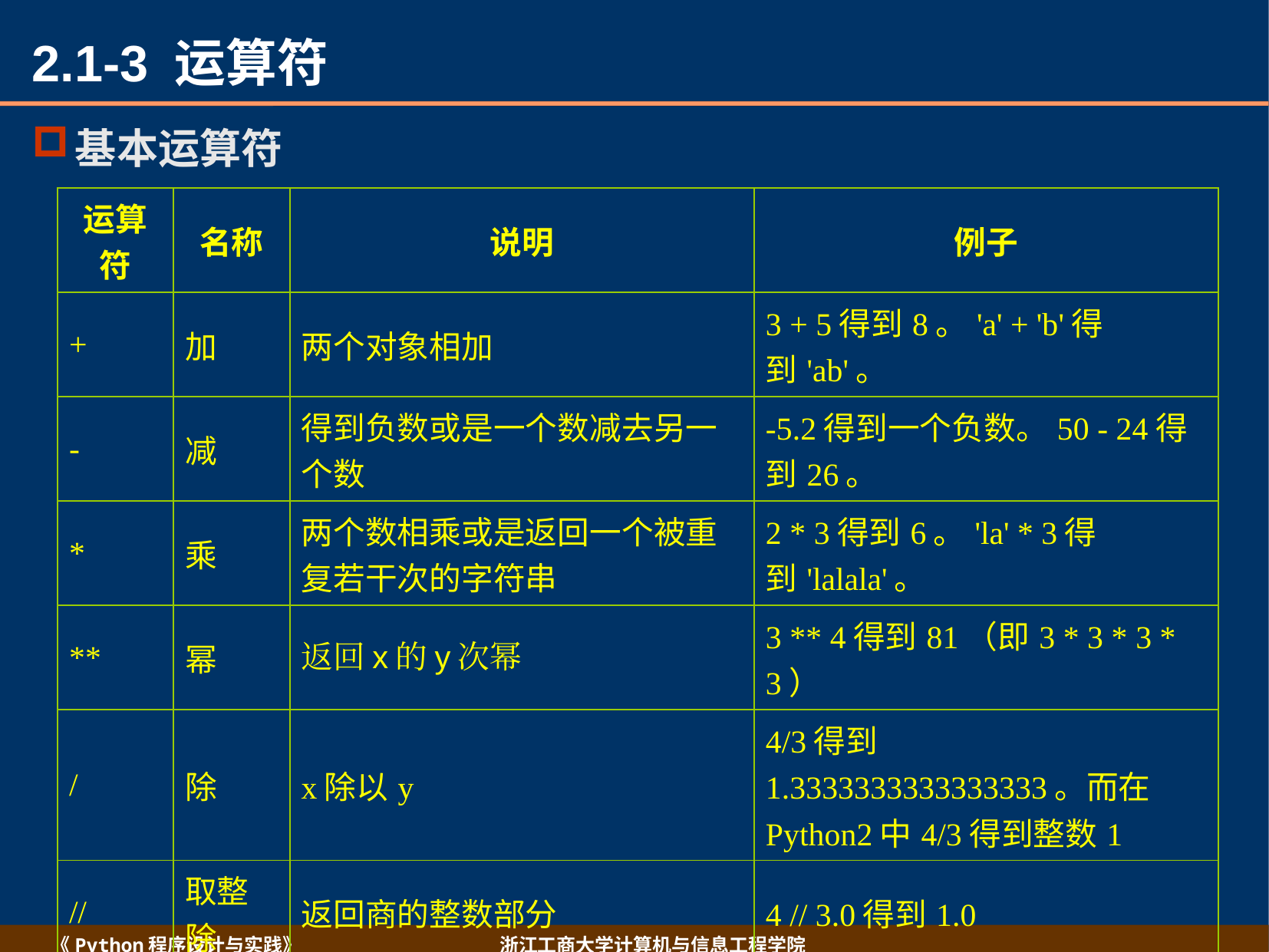

# 2.1-3 运算符
基本运算符
| 运算符 | 名称 | 说明 | 例子 |
| --- | --- | --- | --- |
| + | 加 | 两个对象相加 | 3 + 5得到8。'a' + 'b'得到'ab'。 |
| - | 减 | 得到负数或是一个数减去另一个数 | -5.2得到一个负数。50 - 24得到26。 |
| \* | 乘 | 两个数相乘或是返回一个被重复若干次的字符串 | 2 \* 3得到6。'la' \* 3得到'lalala'。 |
| \*\* | 幂 | 返回x的y次幂 | 3 \*\* 4得到81（即3 \* 3 \* 3 \* 3） |
| / | 除 | x除以y | 4/3得到1.3333333333333333。而在Python2中4/3得到整数1 |
| // | 取整除 | 返回商的整数部分 | 4 // 3.0得到1.0 |
| % | 取模 | 返回除法的余数 | 8%3得到2。-25.5%2.25得到1.5 |